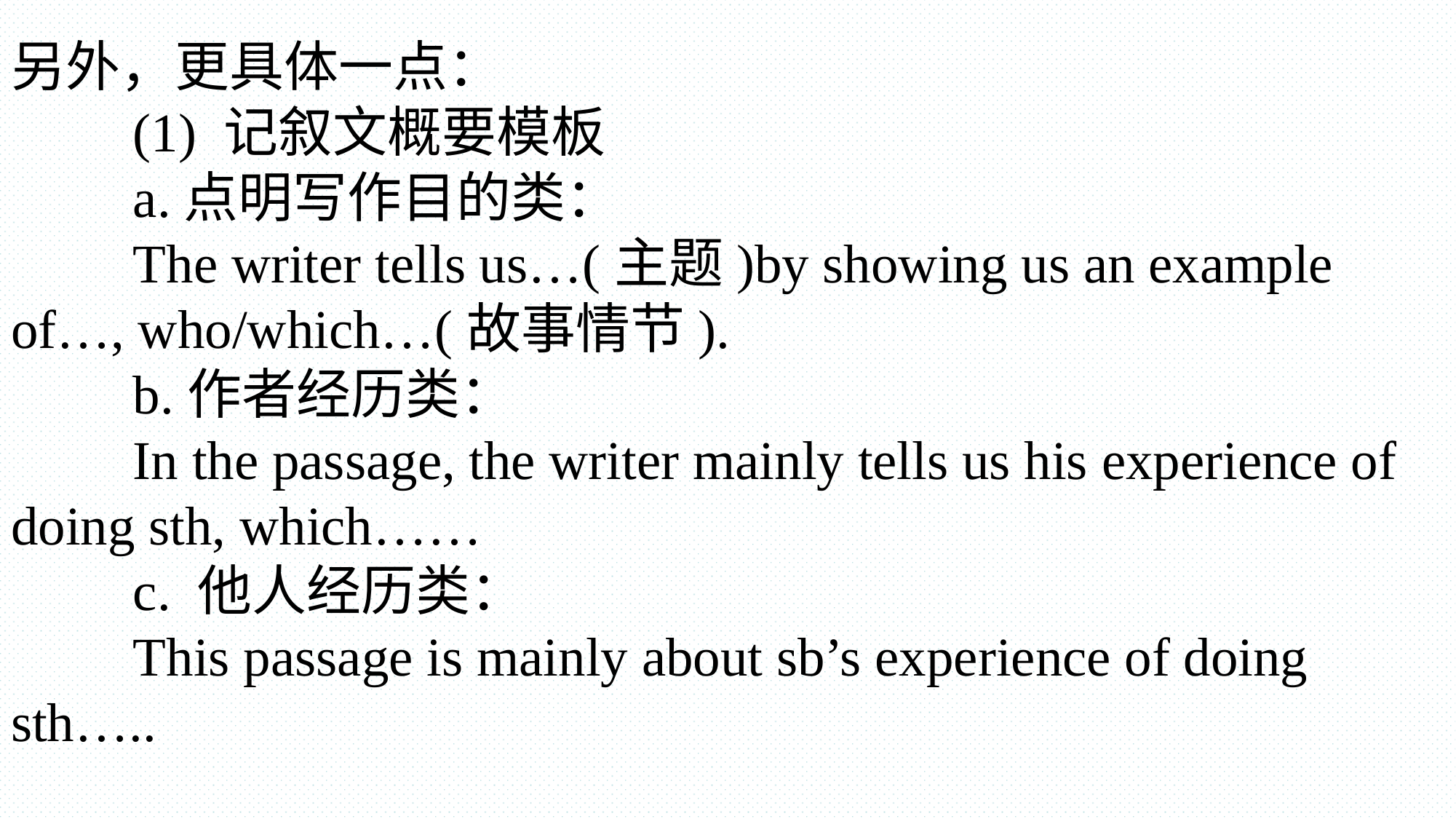

另外，更具体一点：
　　(1) 记叙文概要模板
　　a.点明写作目的类：
　　The writer tells us…(主题)by showing us an example of…, who/which…(故事情节).
　　b.作者经历类：
　　In the passage, the writer mainly tells us his experience of doing sth, which……
　　c. 他人经历类：
　　This passage is mainly about sb’s experience of doing sth…..